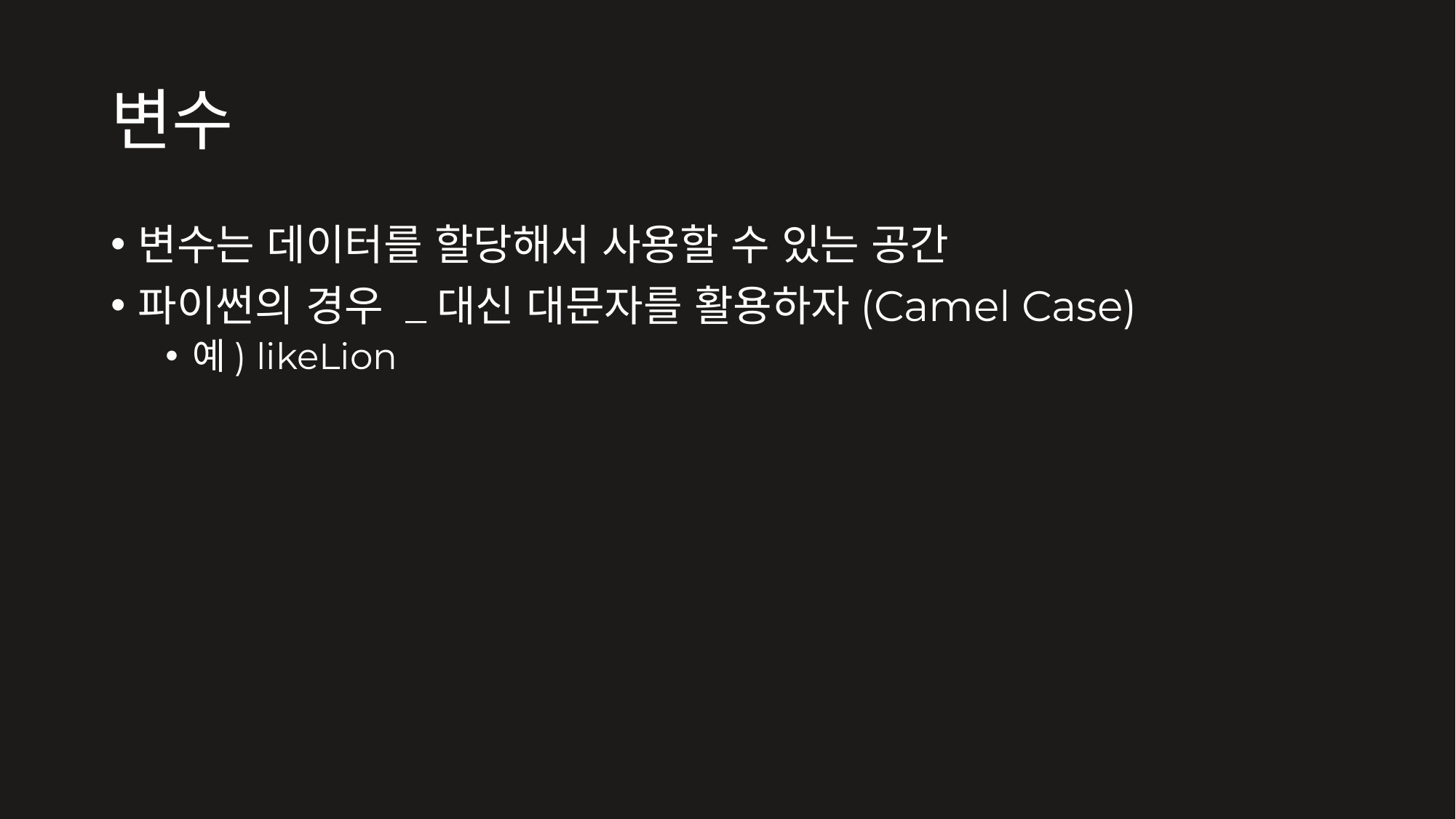

# 변수
변수는 데이터를 할당해서 사용할 수 있는 공간
파이썬의 경우 _대신 대문자를 활용하자(Camel Case)
예) likeLion